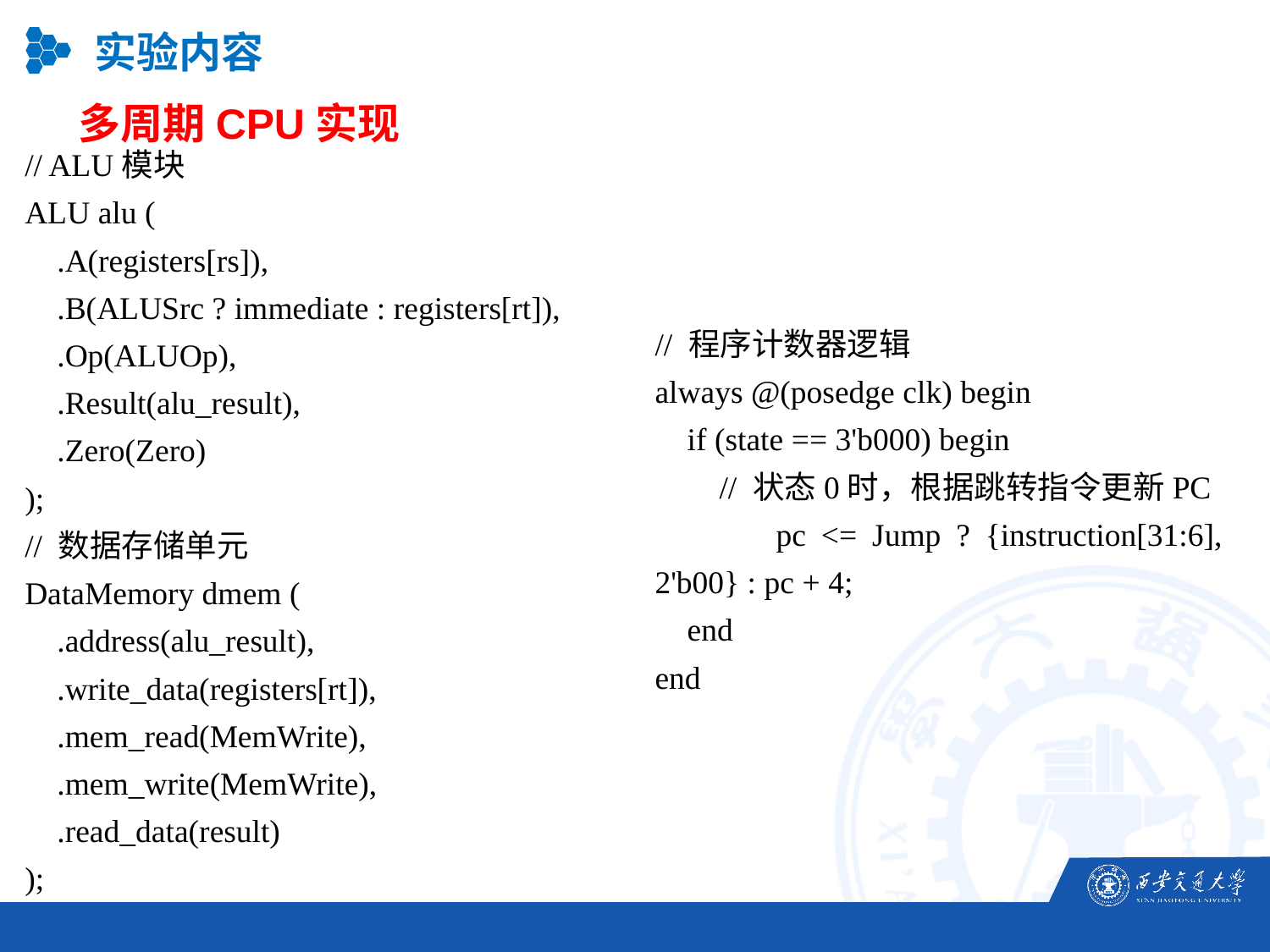

实验内容
多周期CPU实现
// ALU模块
ALU alu (
    .A(registers[rs]),
    .B(ALUSrc ? immediate : registers[rt]),
    .Op(ALUOp),
    .Result(alu_result),
    .Zero(Zero)
);
// 数据存储单元
DataMemory dmem (
    .address(alu_result),
    .write_data(registers[rt]),
    .mem_read(MemWrite),
    .mem_write(MemWrite),
    .read_data(result)
);

// 程序计数器逻辑
always @(posedge clk) begin
    if (state == 3'b000) begin
        // 状态0时，根据跳转指令更新PC
        pc <= Jump ? {instruction[31:6], 2'b00} : pc + 4;
    end
end